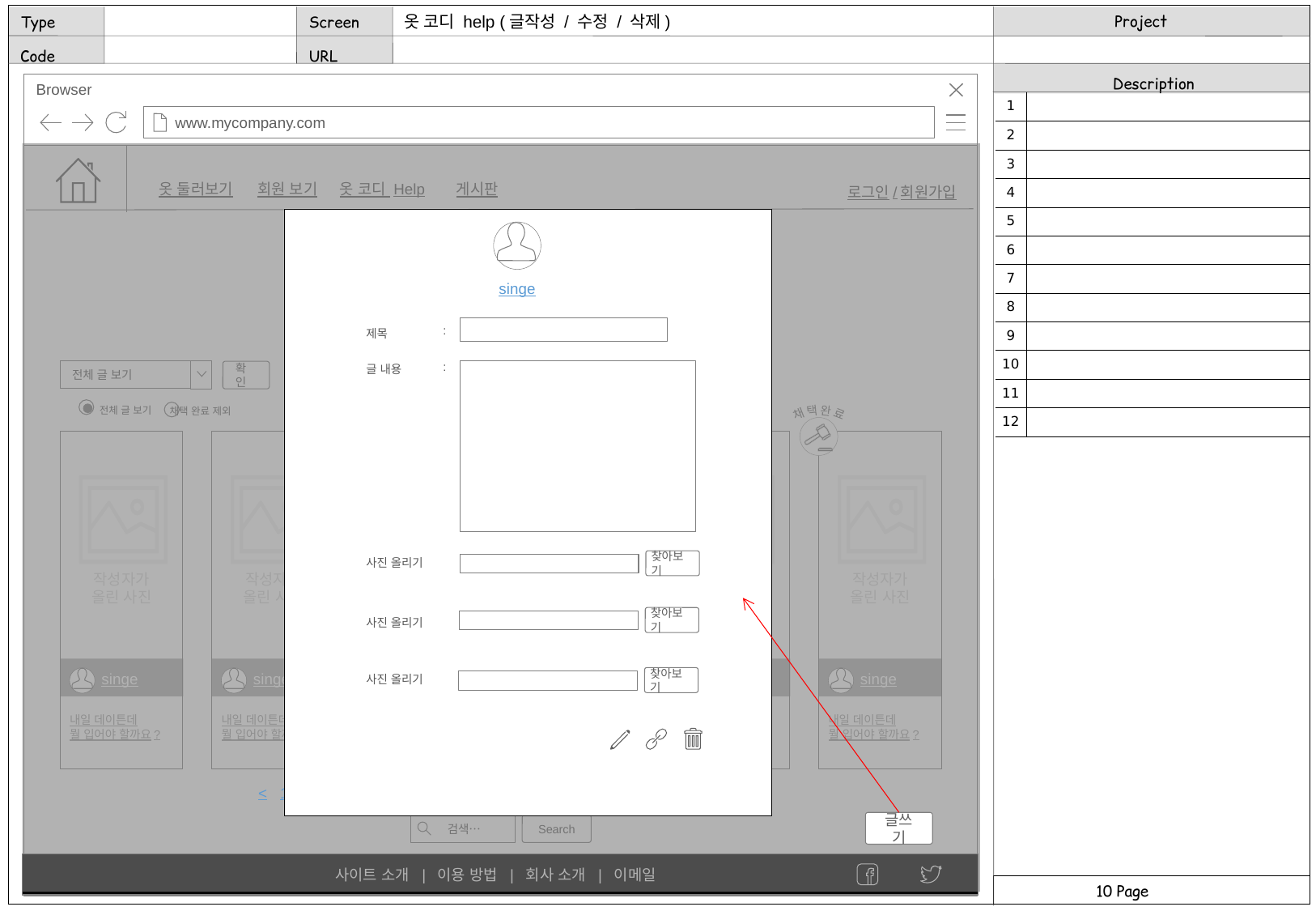

옷 코디 help (글작성 / 수정 / 삭제)

전체 글 보기

조회수가 높은 순서
최신 글 순서
오래 된 글 순서
추천수가 높은 순서
전체 글 보기

singe
| 제목 | : |  |
| --- | --- | --- |
| 글 내용 | : |  |
| 사진 올리기 |  |  |
| 사진 올리기 |  |  |
| 사진 올리기 |  |  |
|  |  |  |
|  |  |  |

전체 글 보기

확인
전체 글 보기

채택 완료 제외

채 택 완 료
채 택 완 료

채 택 완 료

작성자가
올린 사진

singe

내일 데이튼데
뭘 입어야 할까요?

작성자가
올린 사진

singe

내일 데이튼데
뭘 입어야 할까요?

작성자가
올린 사진

singe

내일 데이튼데
뭘 입어야 할까요?

작성자가
올린 사진

singe

내일 데이튼데
뭘 입어야 할까요?

작성자가
올린 사진

singe

내일 데이튼데
뭘 입어야 할까요?

작성자가
올린 사진

singe

내일 데이튼데
뭘 입어야 할까요?

작성자가
올린 사진

singe

내일 데이튼데
뭘 입어야 할까요?

작성자가
올린 사진

singe

내일 데이튼데
뭘 입어야 할까요?

찾아보기

작성자가
올린 사진
작성자가
올린 사진
찾아보기

찾아보기

<   1   2   3   4   …   9   10   >
<   1   2   3   4   …   9   10   >
글쓰기
Search
검색…

사이트 소개  |  이용 방법  |  회사 소개  |  이메일